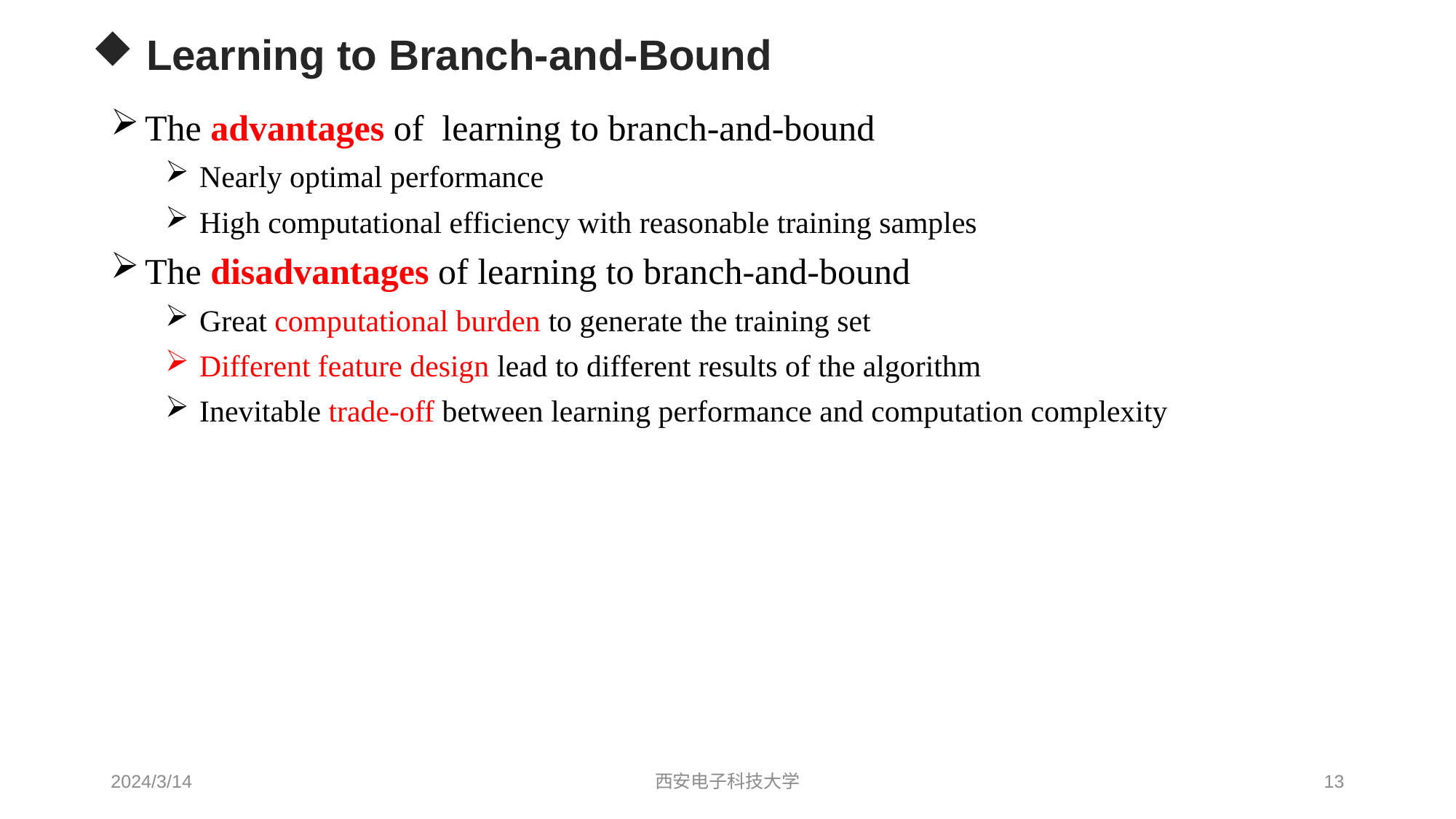

Learning to Branch-and-Bound
The advantages of  learning to branch-and-bound
Nearly optimal performance
High computational efficiency with reasonable training samples
The disadvantages of learning to branch-and-bound
Great computational burden to generate the training set
Different feature design lead to different results of the algorithm
Inevitable trade-off between learning performance and computation complexity

2024/3/14
西安电子科技大学
13